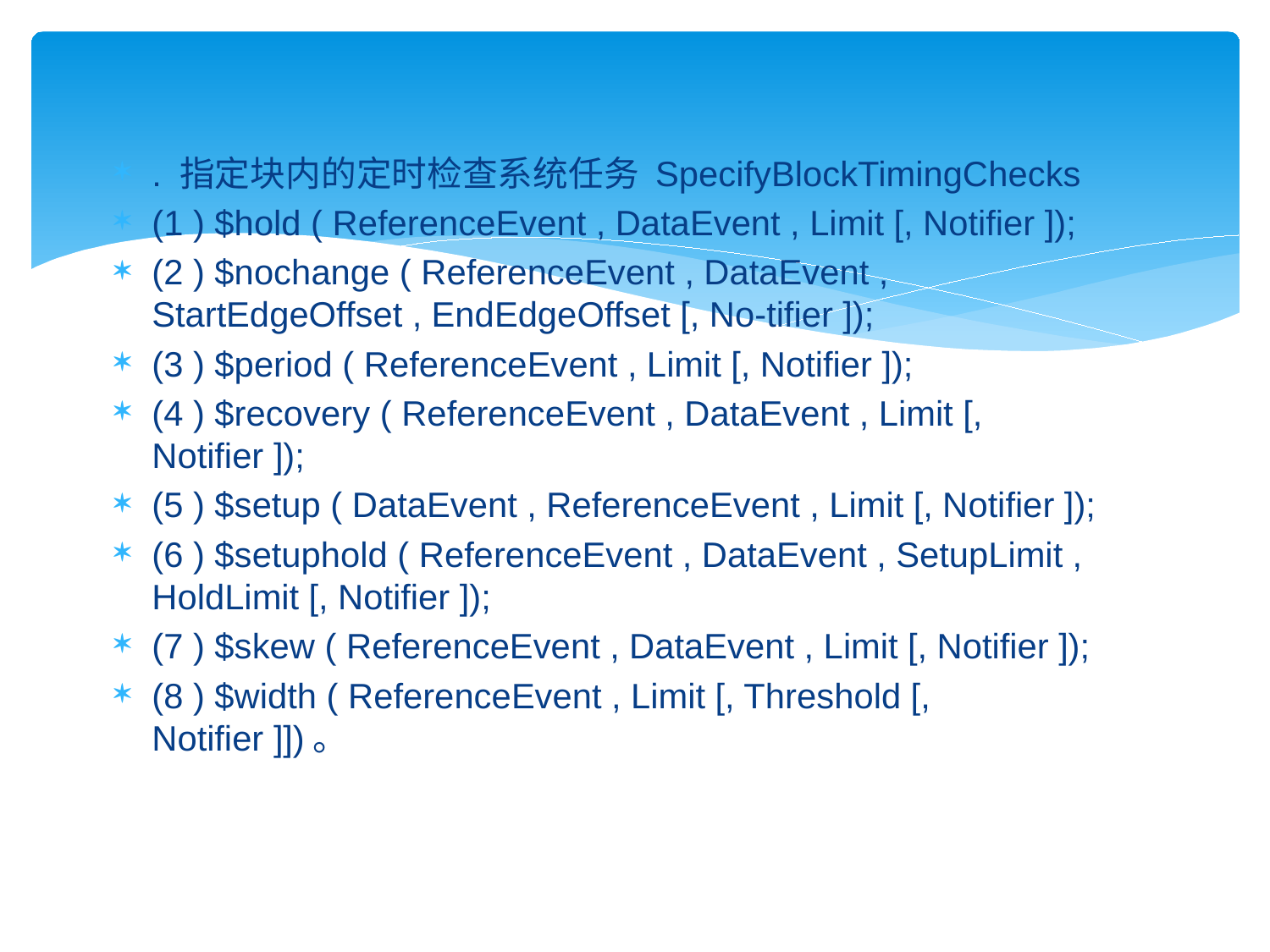

#
. 指定块内的定时检查系统任务 SpecifyBlockTimingChecks
(1 ) $hold ( ReferenceEvent , DataEvent , Limit [, Notifier ]);
(2 ) $nochange ( ReferenceEvent , DataEvent , StartEdgeOffset , EndEdgeOffset [, No-tifier ]);
(3 ) $period ( ReferenceEvent , Limit [, Notifier ]);
(4 ) $recovery ( ReferenceEvent , DataEvent , Limit [, Notifier ]);
(5 ) $setup ( DataEvent , ReferenceEvent , Limit [, Notifier ]);
(6 ) $setuphold ( ReferenceEvent , DataEvent , SetupLimit , HoldLimit [, Notifier ]);
(7 ) $skew ( ReferenceEvent , DataEvent , Limit [, Notifier ]);
(8 ) $width ( ReferenceEvent , Limit [, Threshold [, Notifier ]])。